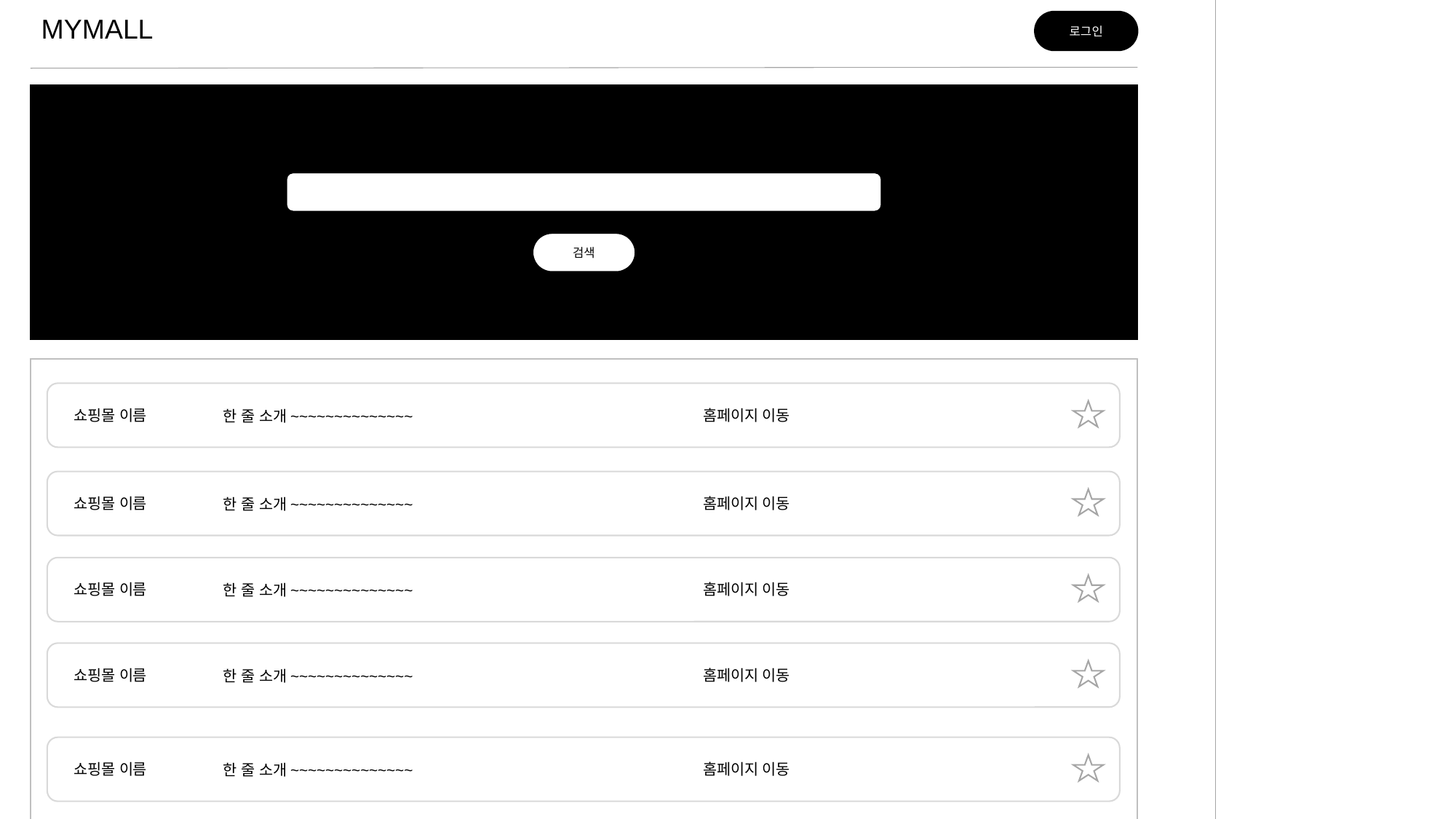

MYMALL
로그인

검색

홈페이지 이동
쇼핑몰 이름

한 줄 소개~~~~~~~~~~~~~~

홈페이지 이동
쇼핑몰 이름

한 줄 소개~~~~~~~~~~~~~~

홈페이지 이동
쇼핑몰 이름

한 줄 소개~~~~~~~~~~~~~~

홈페이지 이동
쇼핑몰 이름

한 줄 소개~~~~~~~~~~~~~~

홈페이지 이동
쇼핑몰 이름

한 줄 소개~~~~~~~~~~~~~~